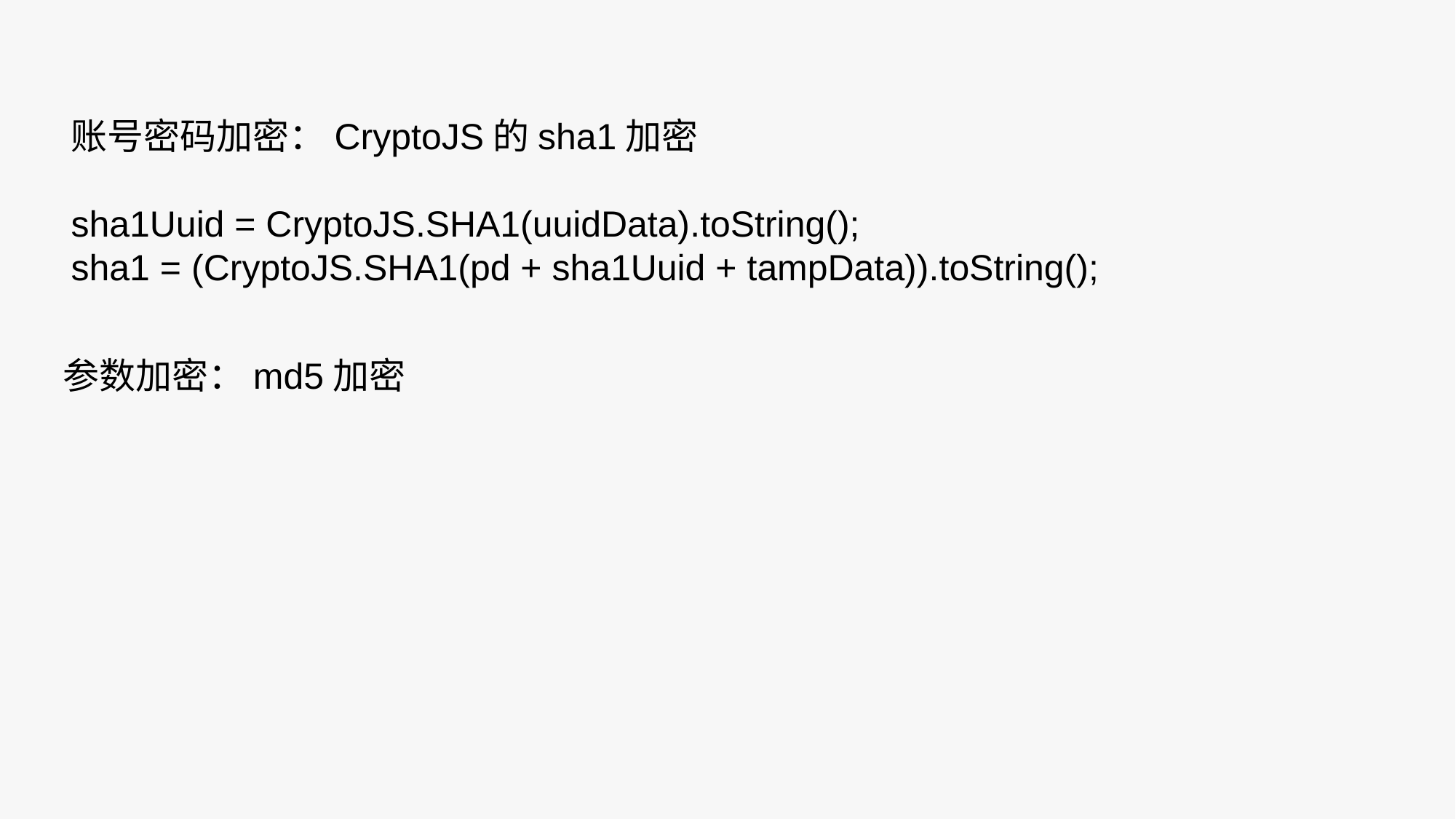

账号密码加密：CryptoJS的sha1加密

sha1Uuid = CryptoJS.SHA1(uuidData).toString();
sha1 = (CryptoJS.SHA1(pd + sha1Uuid + tampData)).toString();
参数加密：md5加密